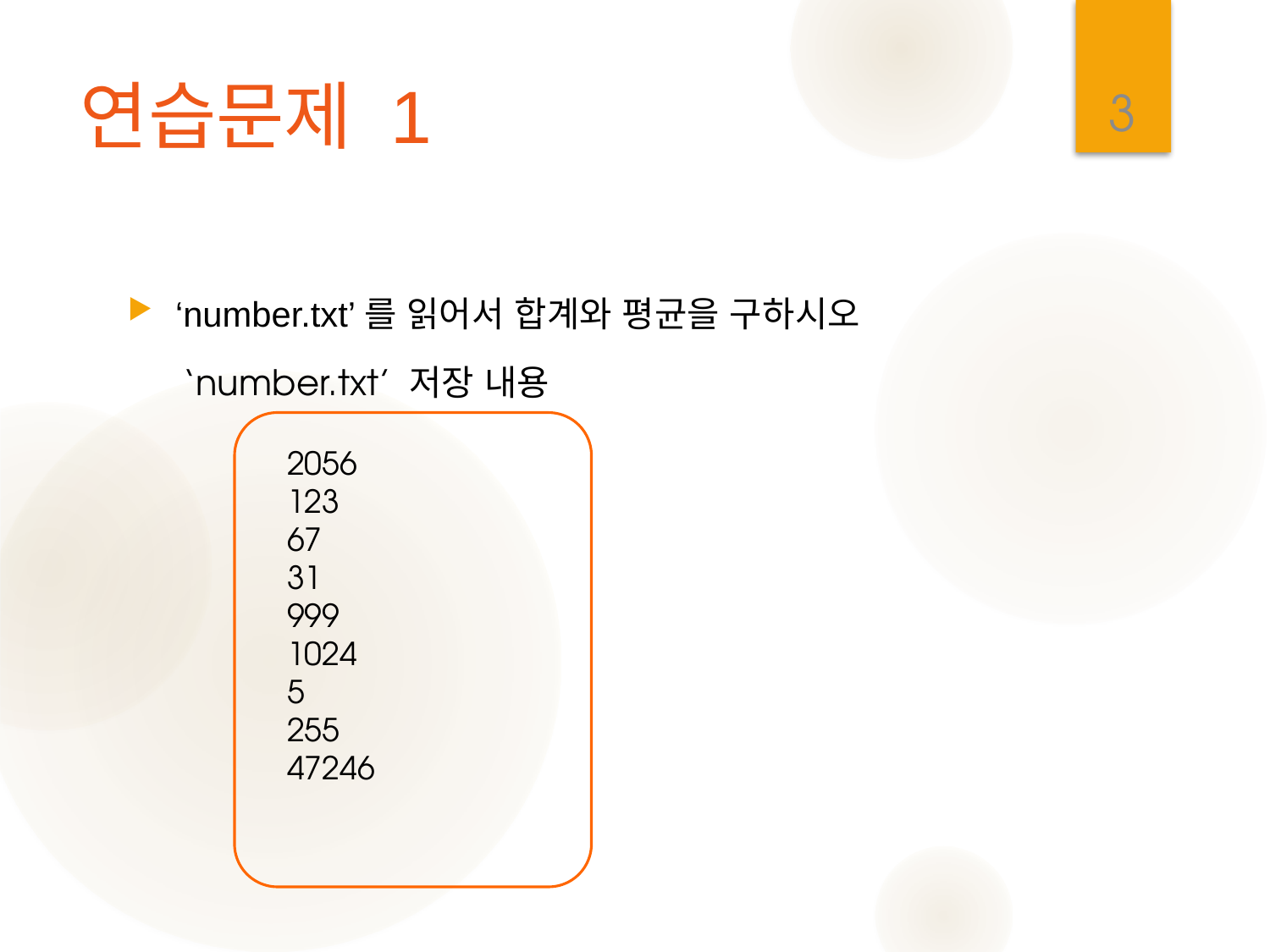

3
# 연습문제 1
‘number.txt’를 읽어서 합계와 평균을 구하시오

	‘number.txt’ 저장 내용

2056
123
67
31
999
1024
5
255
47246